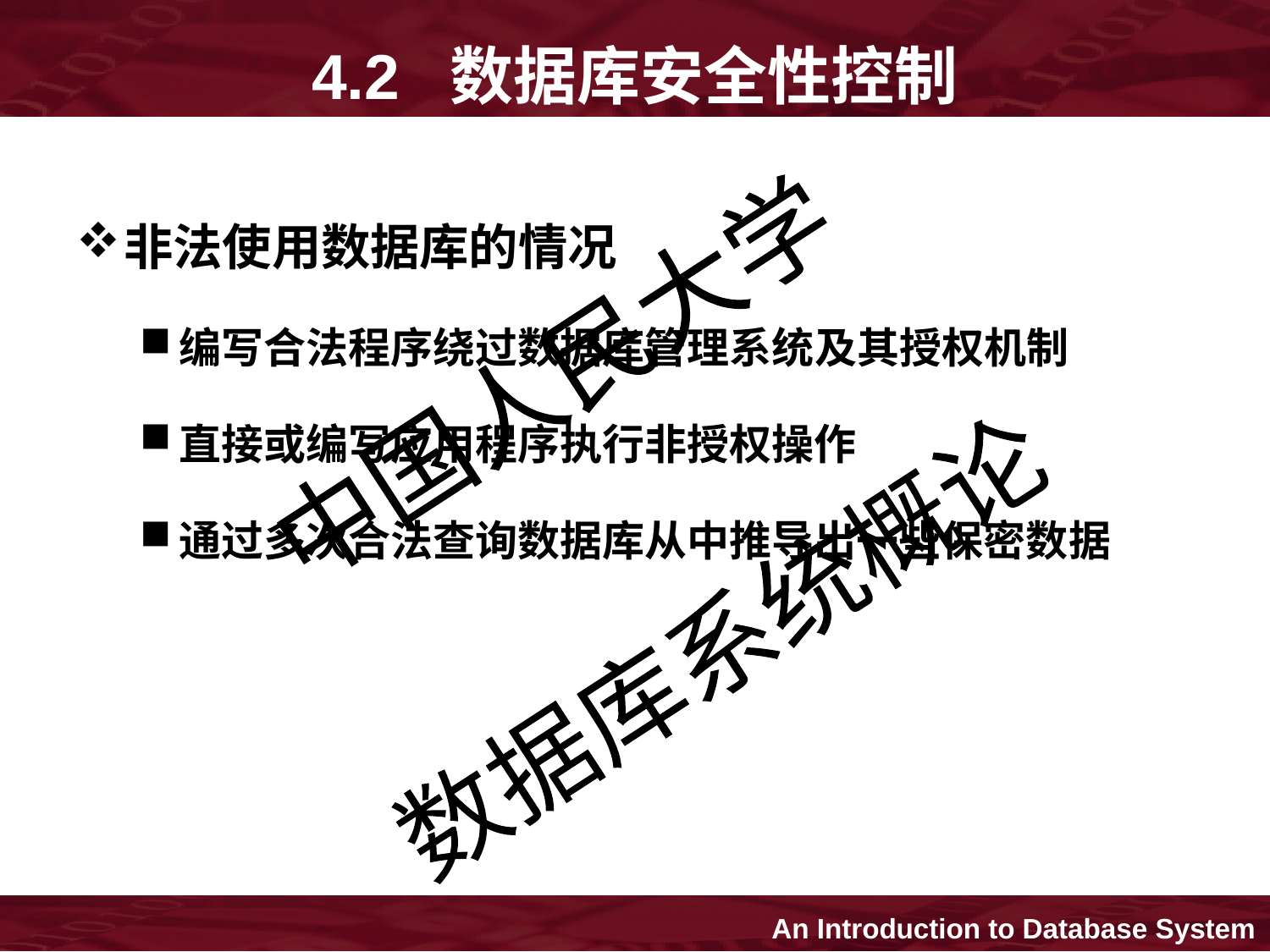

4.2  数据库安全性控制
非法使用数据库的情况
编写合法程序绕过数据库管理系统及其授权机制
直接或编写应用程序执行非授权操作
通过多次合法查询数据库从中推导出一些保密数据